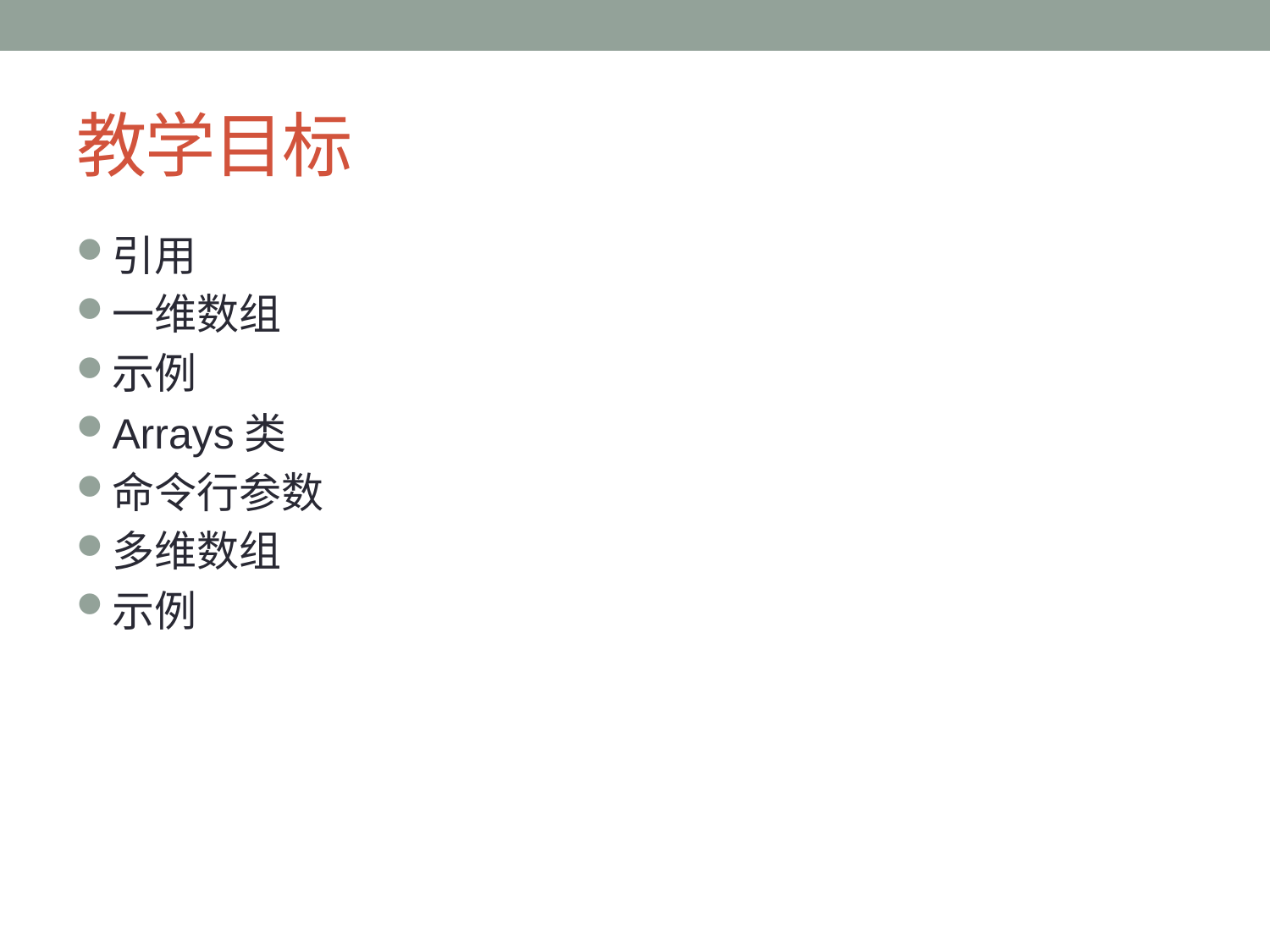

# 教学目标
引用
一维数组
示例
Arrays类
命令行参数
多维数组
示例